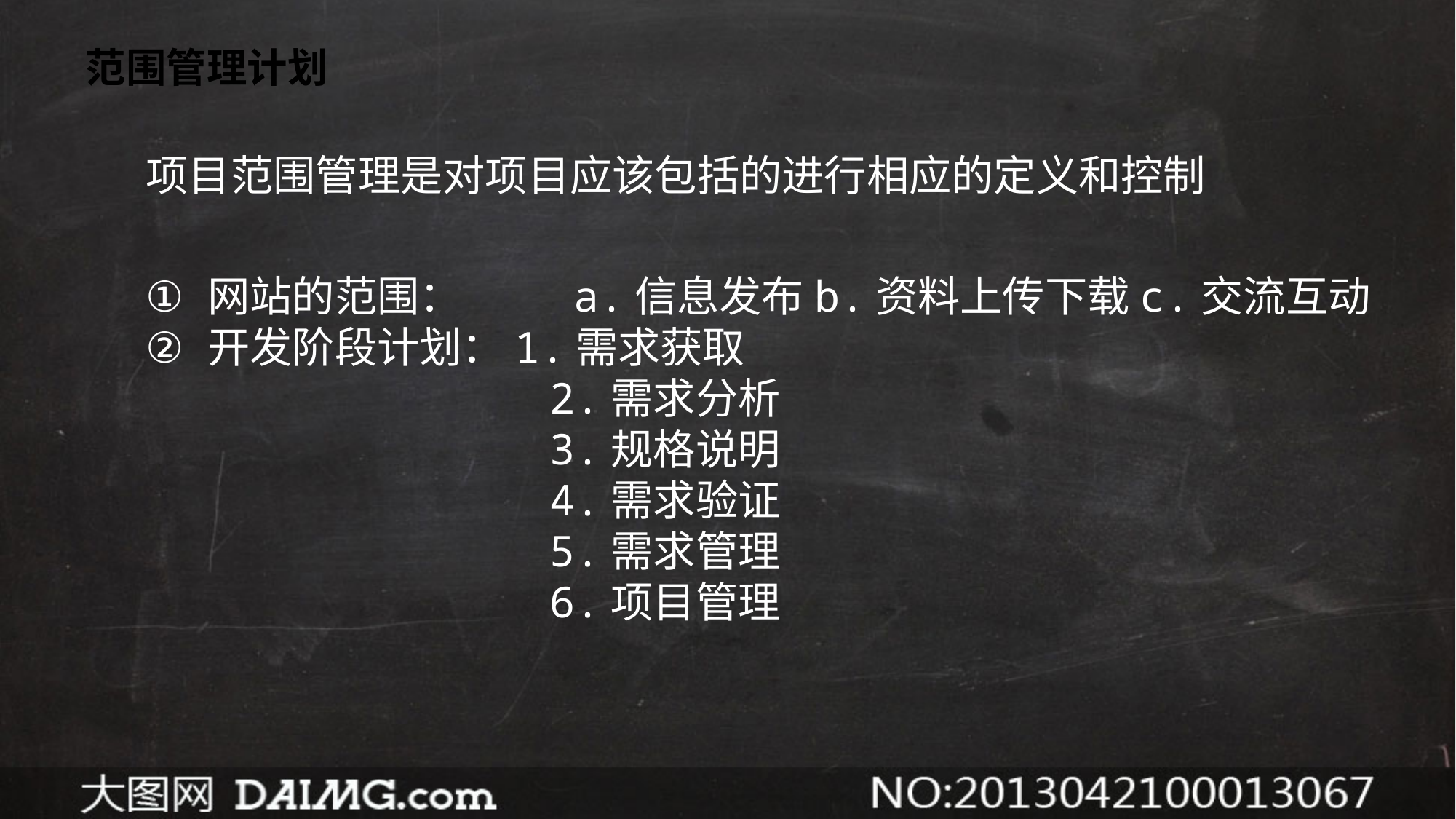

范围管理计划
项目范围管理是对项目应该包括的进行相应的定义和控制
网站的范围：	   a.信息发布b.资料上传下载c.交流互动
开发阶段计划：1.需求获取
		   2.需求分析
		   3.规格说明
		   4.需求验证
		   5.需求管理
		   6.项目管理